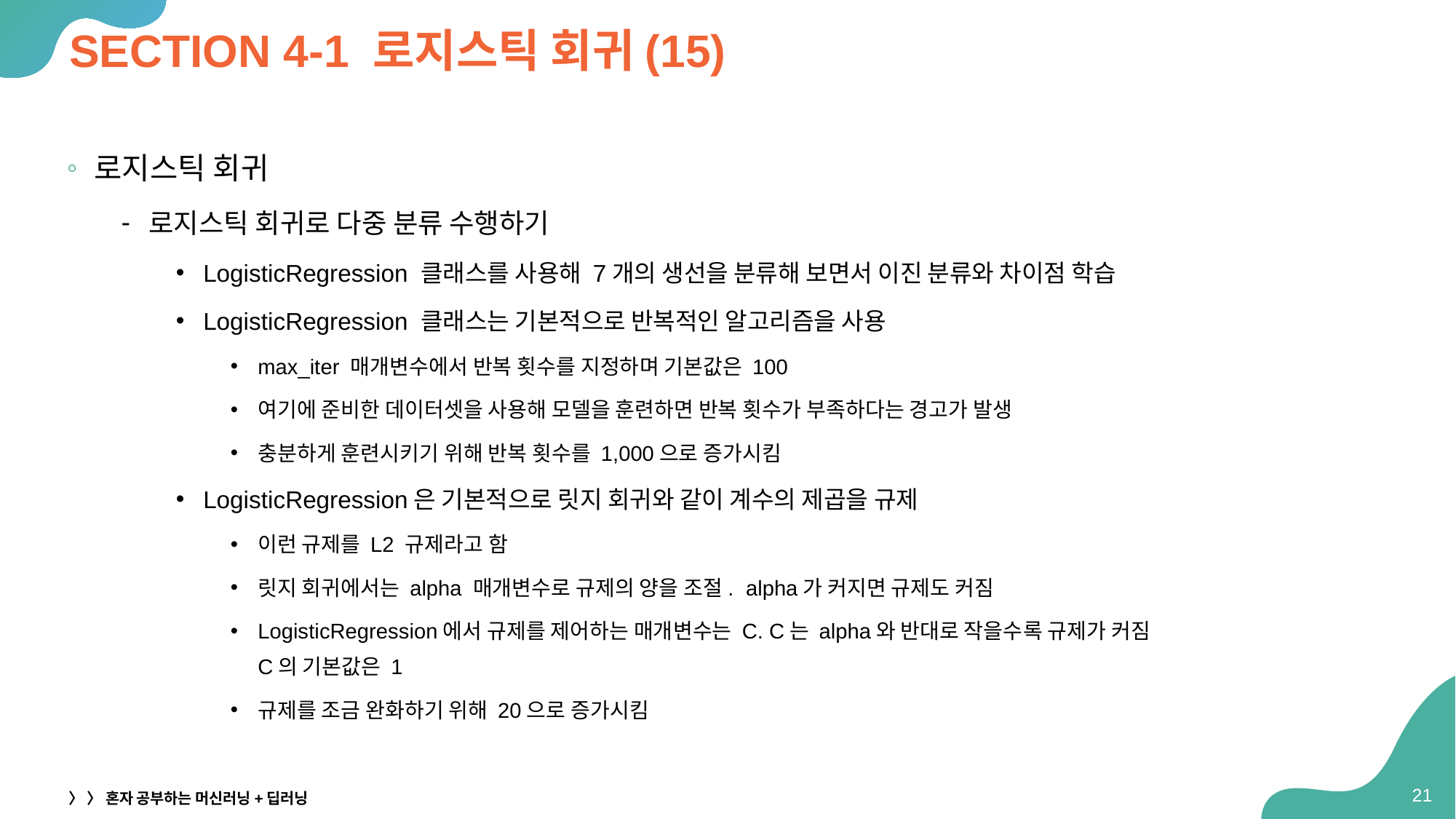

# SECTION 4-1 로지스틱 회귀(15)
로지스틱 회귀
로지스틱 회귀로 다중 분류 수행하기
LogisticRegression 클래스를 사용해 7개의 생선을 분류해 보면서 이진 분류와 차이점 학습
LogisticRegression 클래스는 기본적으로 반복적인 알고리즘을 사용
max_iter 매개변수에서 반복 횟수를 지정하며 기본값은 100
여기에 준비한 데이터셋을 사용해 모델을 훈련하면 반복 횟수가 부족하다는 경고가 발생
충분하게 훈련시키기 위해 반복 횟수를 1,000으로 증가시킴
LogisticRegression은 기본적으로 릿지 회귀와 같이 계수의 제곱을 규제
이런 규제를 L2 규제라고 함
릿지 회귀에서는 alpha 매개변수로 규제의 양을 조절.  alpha가 커지면 규제도 커짐
LogisticRegression에서 규제를 제어하는 매개변수는 C. C는 alpha와 반대로 작을수록 규제가 커짐
C의 기본값은 1
규제를 조금 완화하기 위해 20으로 증가시킴

21
〉 〉 혼자 공부하는 머신러닝+딥러닝